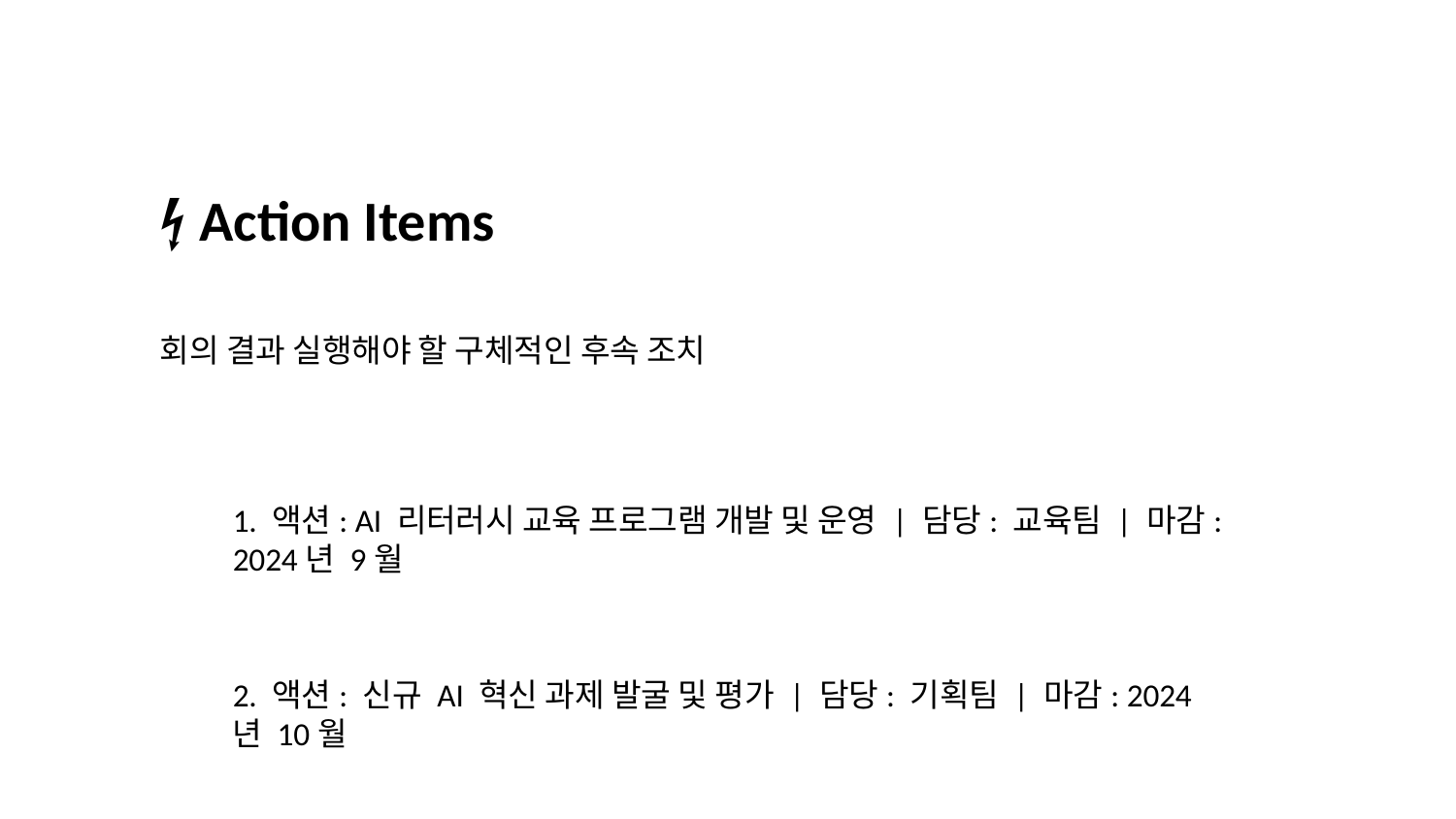

⚡ Action Items
회의 결과 실행해야 할 구체적인 후속 조치
1. 액션: AI 리터러시 교육 프로그램 개발 및 운영 | 담당: 교육팀 | 마감: 2024년 9월
2. 액션: 신규 AI 혁신 과제 발굴 및 평가 | 담당: 기획팀 | 마감: 2024년 10월